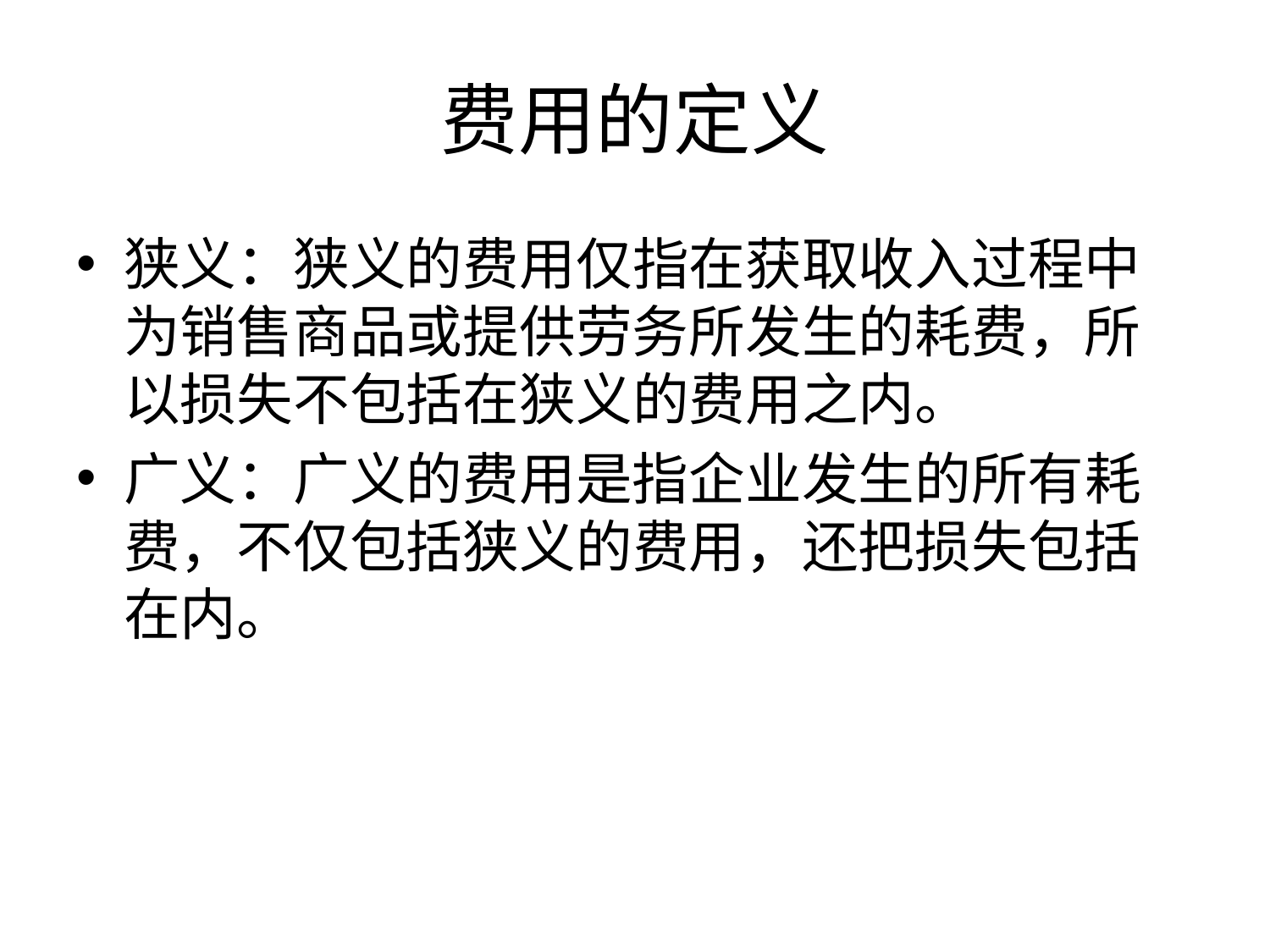

# 费用的定义
狭义：狭义的费用仅指在获取收入过程中为销售商品或提供劳务所发生的耗费，所以损失不包括在狭义的费用之内。
广义：广义的费用是指企业发生的所有耗费，不仅包括狭义的费用，还把损失包括在内。